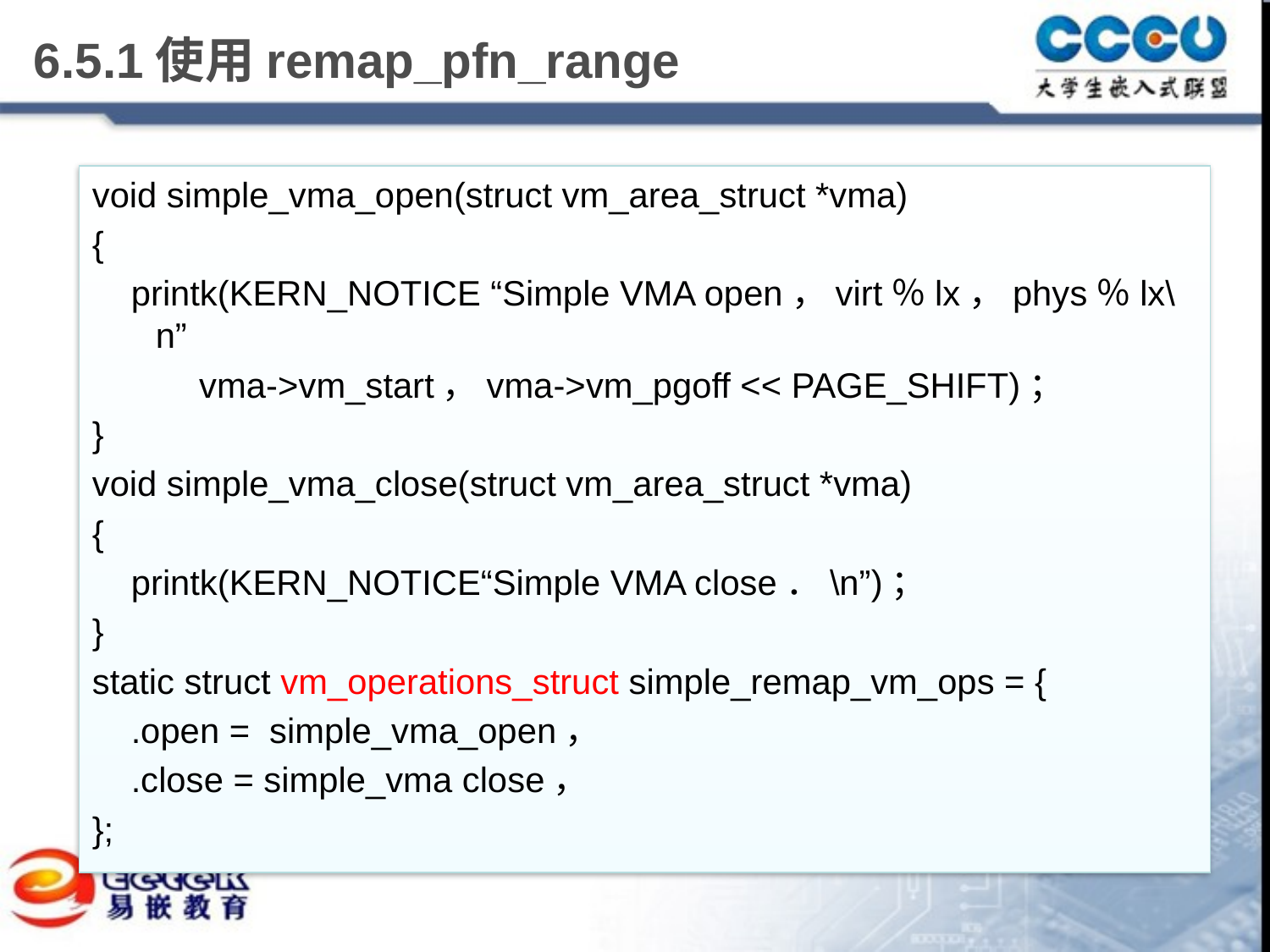

# 6.5.1使用remap_pfn_range
void simple_vma_open(struct vm_area_struct *vma)
{
    printk(KERN_NOTICE “Simple VMA open，virt％lx，phys％lx\n”
           vma->vm_start，vma->vm_pgoff << PAGE_SHIFT)；
}
void simple_vma_close(struct vm_area_struct *vma)
{
    printk(KERN_NOTICE“Simple VMA close．\n”)；
}
static struct vm_operations_struct simple_remap_vm_ops = {
    .open =  simple_vma_open，
    .close = simple_vma close，
};